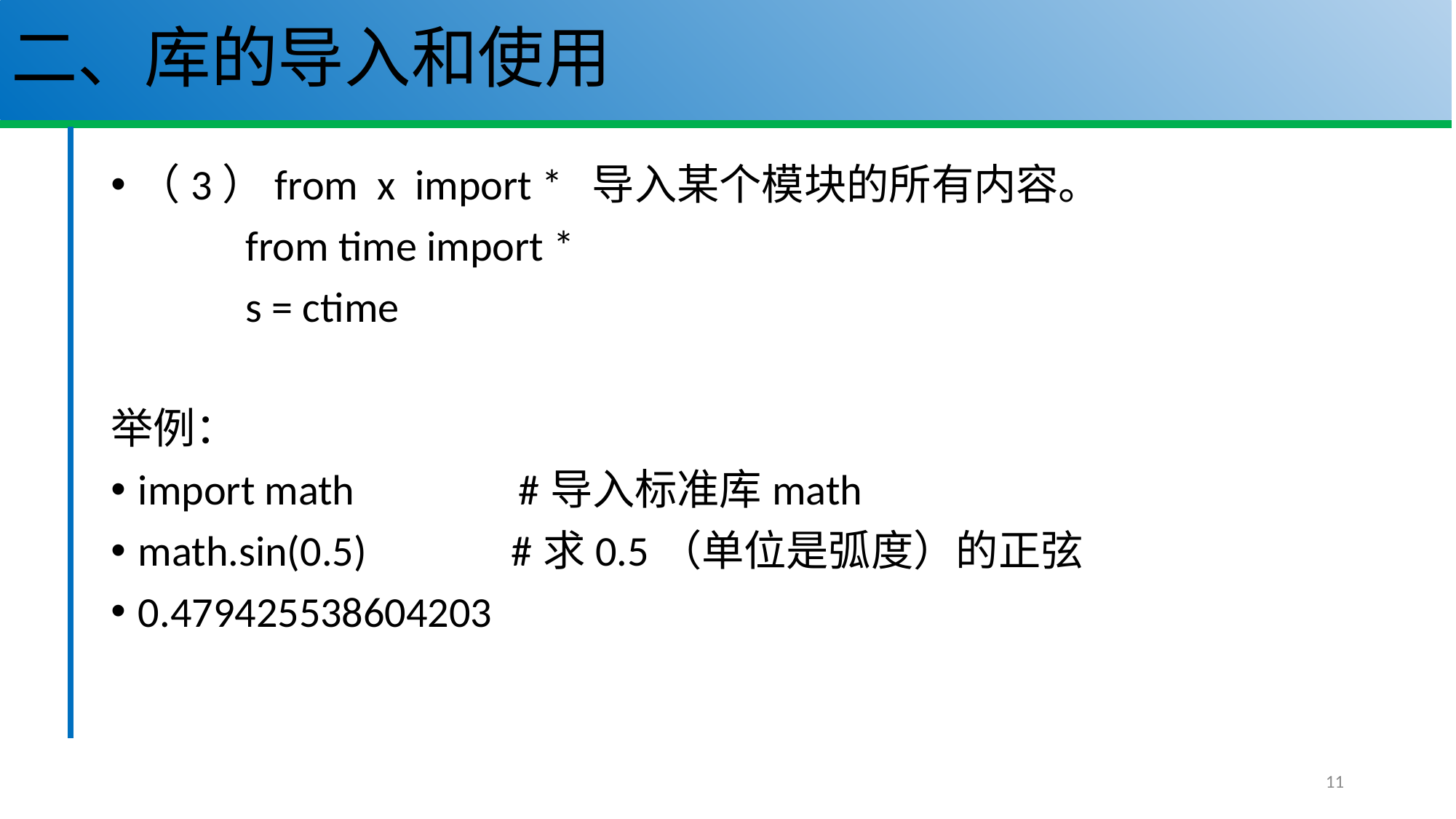

# 二、库的导入和使用
（3）from  x  import *  导入某个模块的所有内容。
              from time import *
              s = ctime

举例：
import math                 #导入标准库math
math.sin(0.5)               #求0.5（单位是弧度）的正弦
0.479425538604203
11